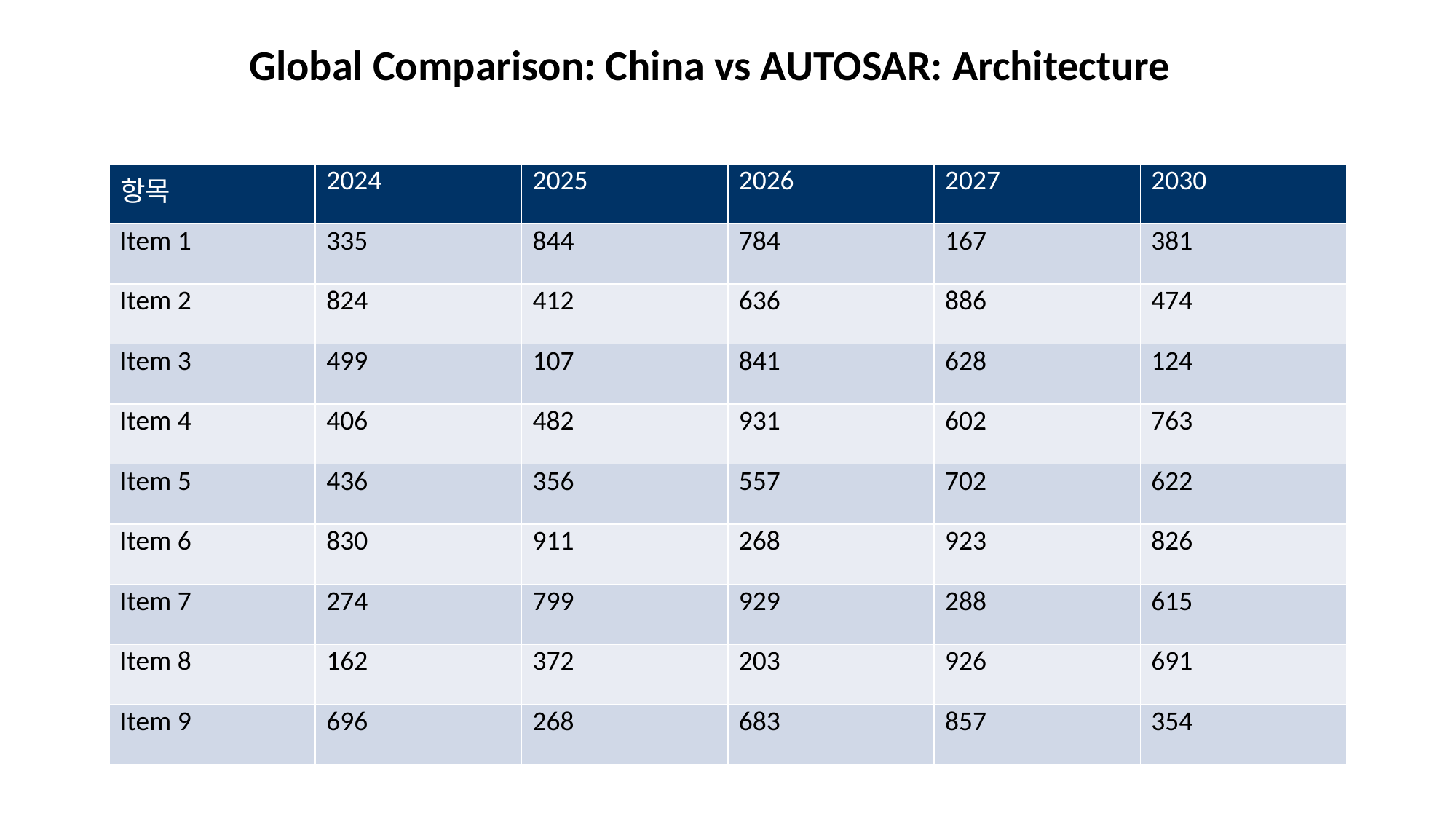

Global Comparison: China vs AUTOSAR: Architecture
#
| 항목 | 2024 | 2025 | 2026 | 2027 | 2030 |
| --- | --- | --- | --- | --- | --- |
| Item 1 | 335 | 844 | 784 | 167 | 381 |
| Item 2 | 824 | 412 | 636 | 886 | 474 |
| Item 3 | 499 | 107 | 841 | 628 | 124 |
| Item 4 | 406 | 482 | 931 | 602 | 763 |
| Item 5 | 436 | 356 | 557 | 702 | 622 |
| Item 6 | 830 | 911 | 268 | 923 | 826 |
| Item 7 | 274 | 799 | 929 | 288 | 615 |
| Item 8 | 162 | 372 | 203 | 926 | 691 |
| Item 9 | 696 | 268 | 683 | 857 | 354 |